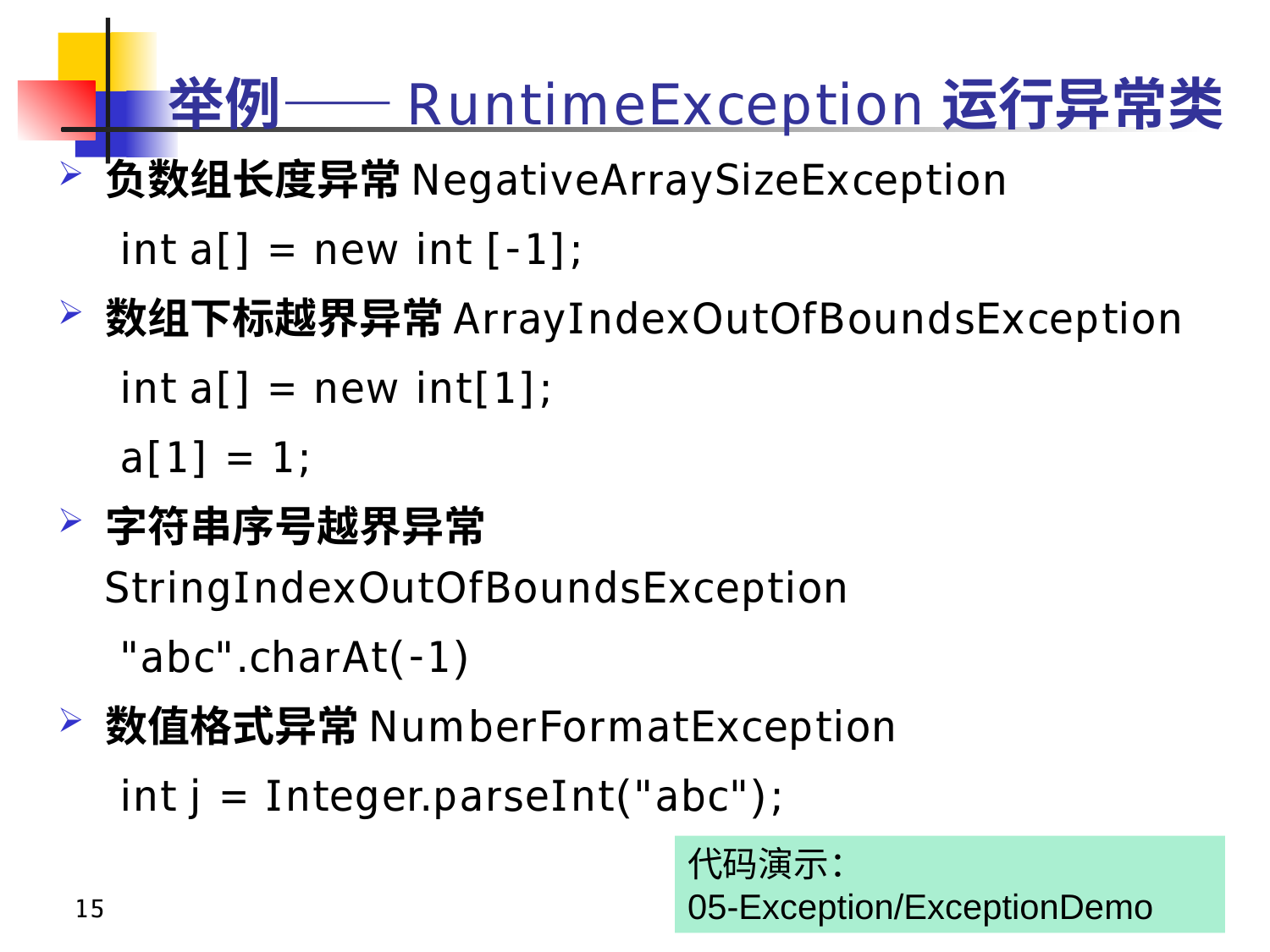

# 举例——RuntimeException运行异常类
负数组长度异常NegativeArraySizeException
int a[] = new int [-1];
数组下标越界异常ArrayIndexOutOfBoundsException
int a[] = new int[1];
a[1] = 1;
字符串序号越界异常StringIndexOutOfBoundsException
"abc".charAt(-1)
数值格式异常NumberFormatException
int j = Integer.parseInt("abc");
代码演示：
05-Exception/ExceptionDemo
15